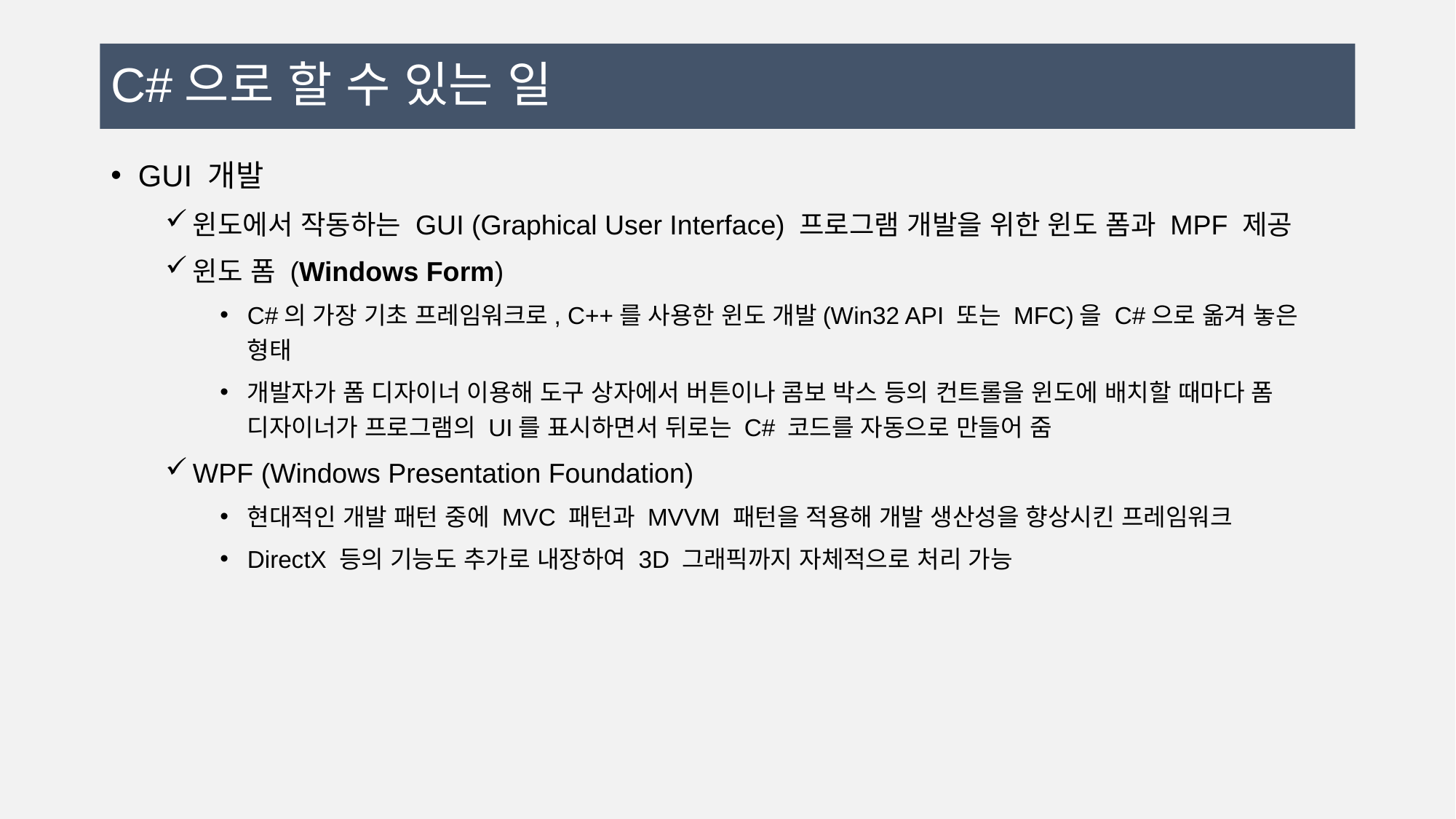

# C#으로 할 수 있는 일
GUI 개발
윈도에서 작동하는 GUI (Graphical User Interface) 프로그램 개발을 위한 윈도 폼과 MPF 제공
윈도 폼 (Windows Form)
C#의 가장 기초 프레임워크로, C++를 사용한 윈도 개발(Win32 API 또는 MFC)을 C#으로 옮겨 놓은 형태
개발자가 폼 디자이너 이용해 도구 상자에서 버튼이나 콤보 박스 등의 컨트롤을 윈도에 배치할 때마다 폼 디자이너가 프로그램의 UI를 표시하면서 뒤로는 C# 코드를 자동으로 만들어 줌
WPF (Windows Presentation Foundation)
현대적인 개발 패턴 중에 MVC 패턴과 MVVM 패턴을 적용해 개발 생산성을 향상시킨 프레임워크
DirectX 등의 기능도 추가로 내장하여 3D 그래픽까지 자체적으로 처리 가능